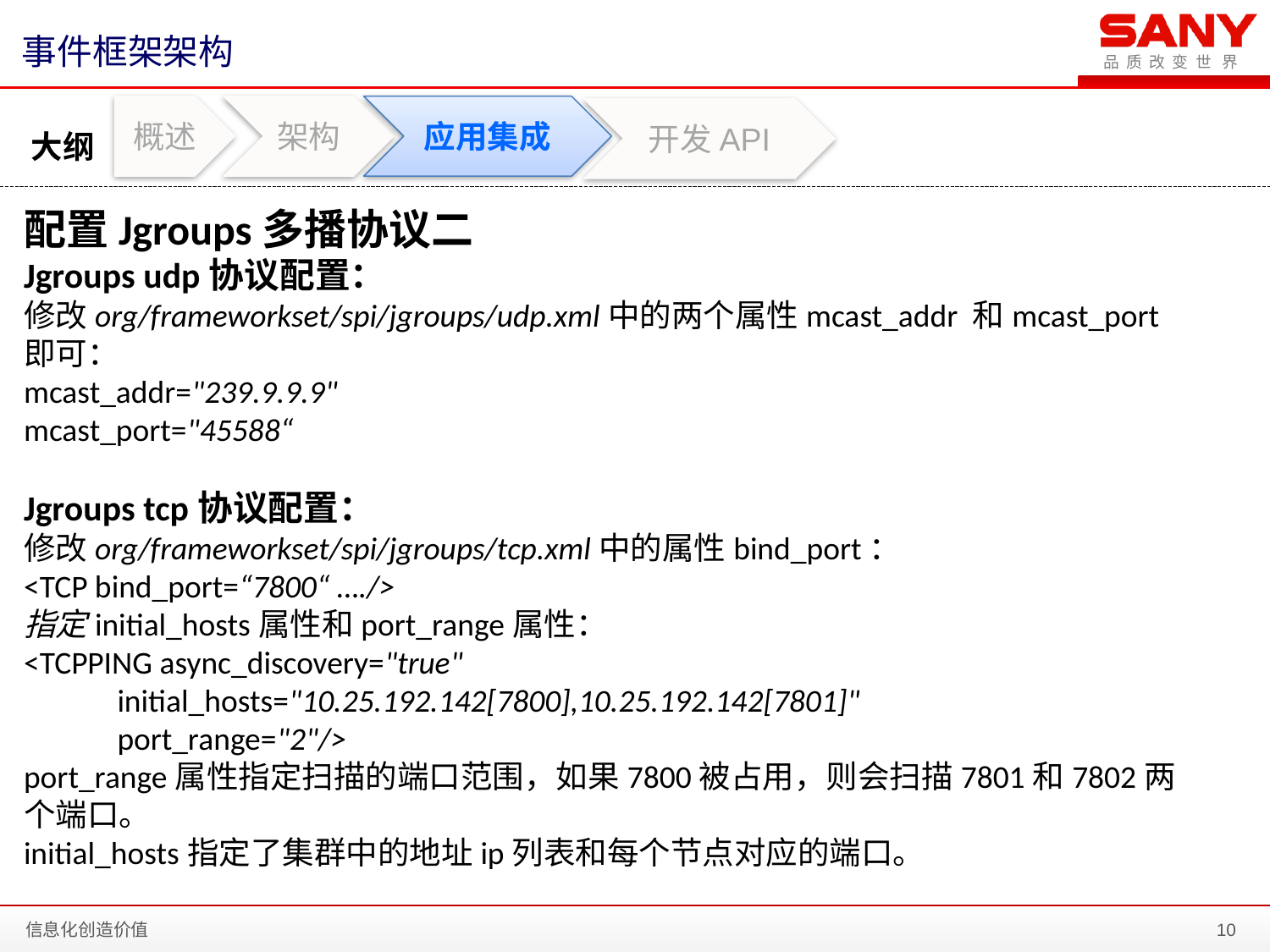

# 事件框架架构
大纲
概述
架构
应用集成
开发API
配置Jgroups多播协议二
Jgroups udp协议配置：
修改org/frameworkset/spi/jgroups/udp.xml中的两个属性mcast_addr 和mcast_port 即可：
mcast_addr="239.9.9.9"
mcast_port="45588“

Jgroups tcp协议配置：
修改org/frameworkset/spi/jgroups/tcp.xml中的属性bind_port：
<TCP bind_port=“7800“ …./>
指定initial_hosts属性和port_range属性：
<TCPPING async_discovery="true"
             initial_hosts="10.25.192.142[7800],10.25.192.142[7801]"
             port_range="2"/>
port_range属性指定扫描的端口范围，如果7800被占用，则会扫描7801和7802两个端口。
initial_hosts指定了集群中的地址ip列表和每个节点对应的端口。
10
信息化创造价值